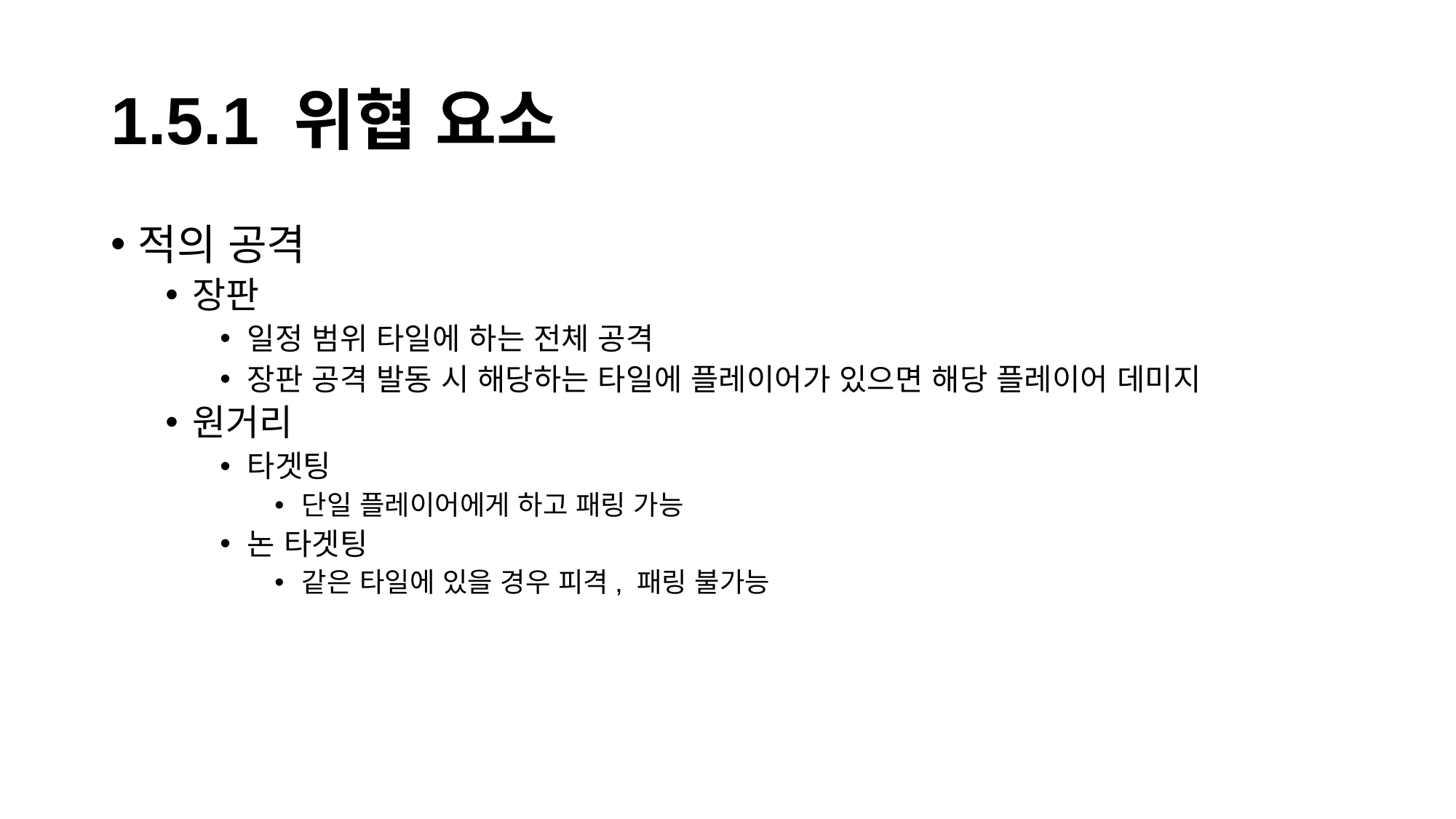

# 1.5.1 위협 요소
적의 공격
장판
일정 범위 타일에 하는 전체 공격
장판 공격 발동 시 해당하는 타일에 플레이어가 있으면 해당 플레이어 데미지
원거리
타겟팅
단일 플레이어에게 하고 패링 가능
논 타겟팅
같은 타일에 있을 경우 피격, 패링 불가능